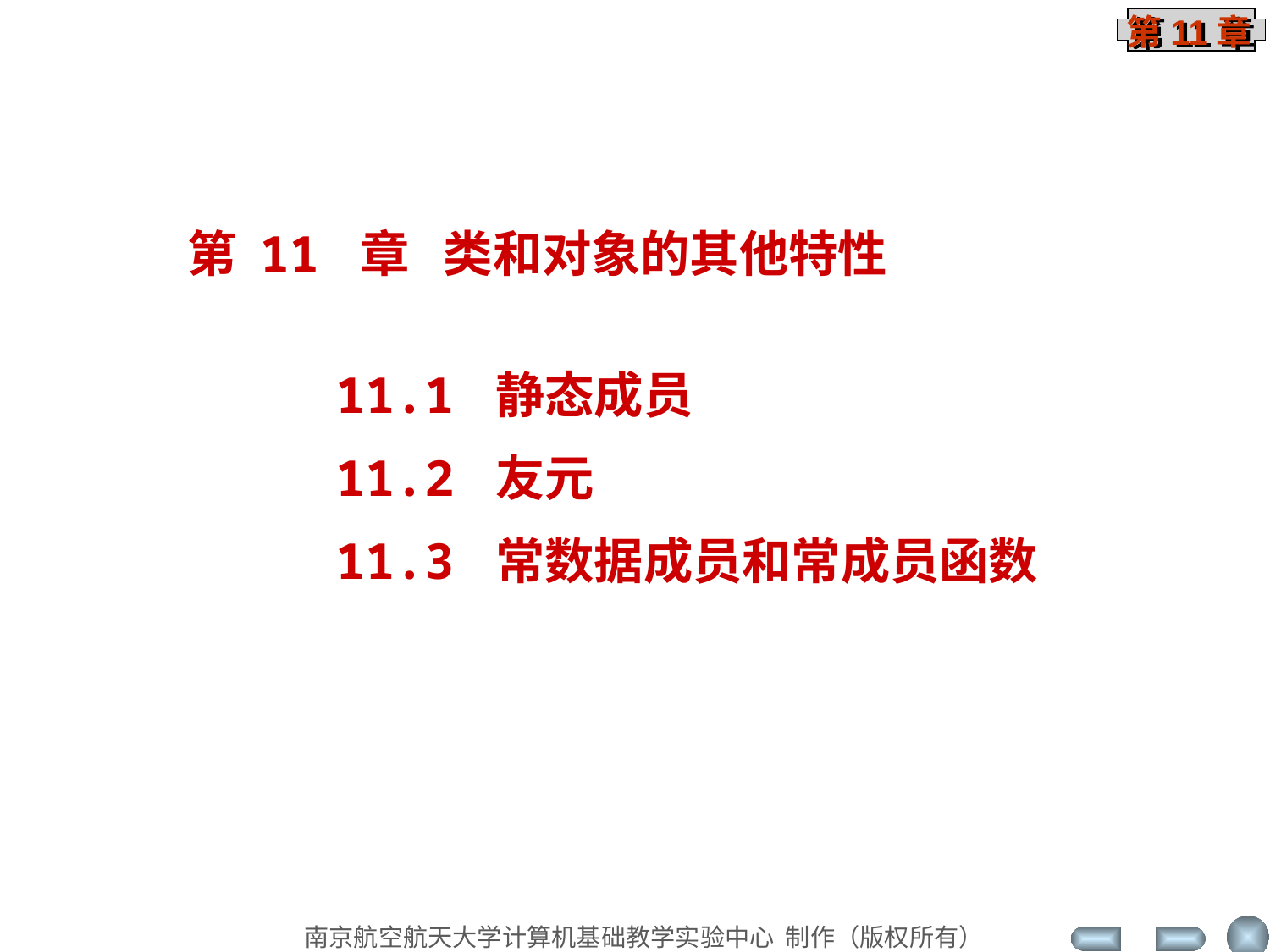

第 11 章   类和对象的其他特性

     11.1 静态成员
     11.2 友元
     11.3 常数据成员和常成员函数